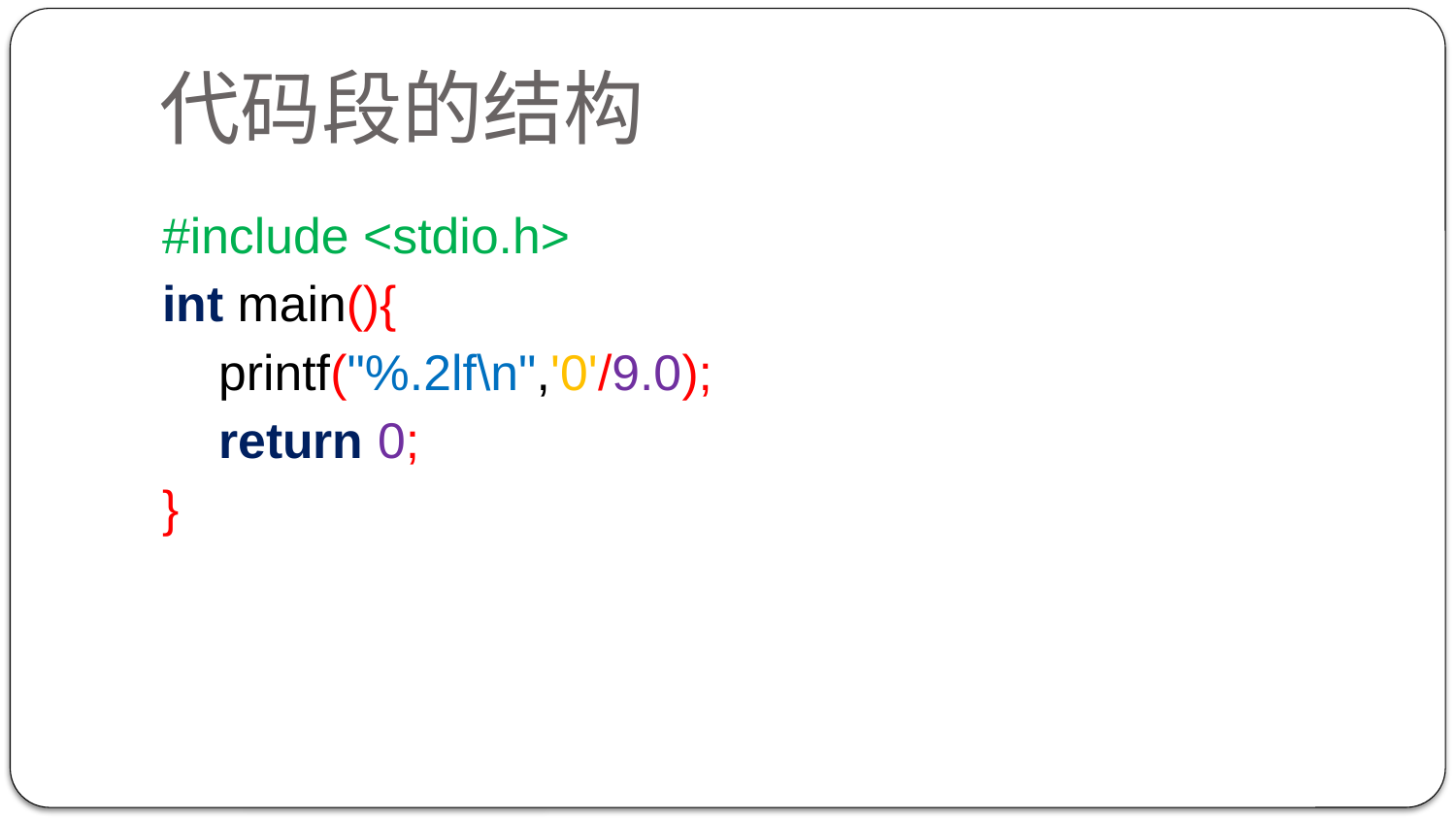

# 代码段的结构
#include <stdio.h>
int main(){
    printf("%.2lf\n",'0'/9.0);
    return 0;
}